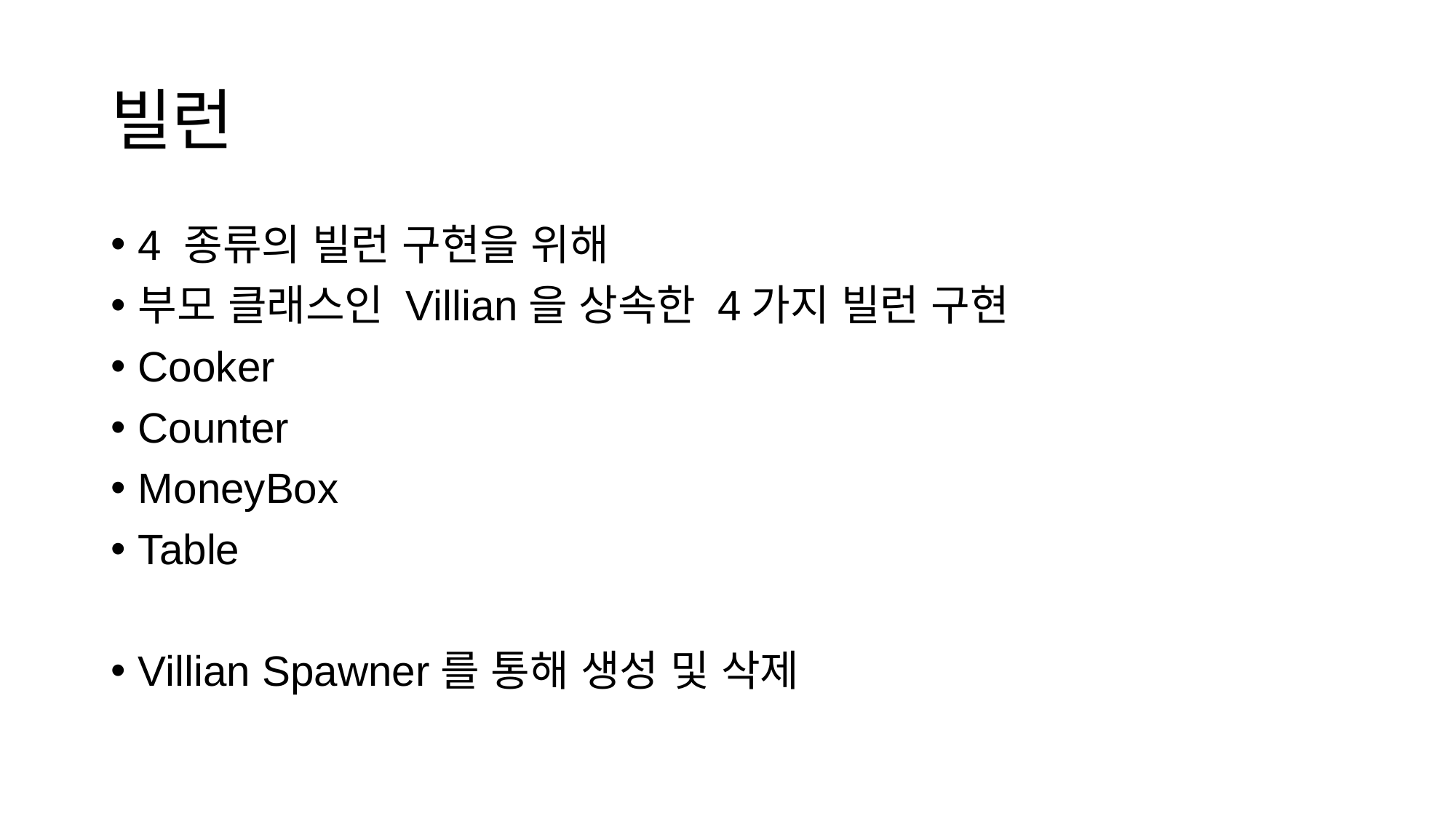

# 빌런
4 종류의 빌런 구현을 위해
부모 클래스인 Villian을 상속한 4가지 빌런 구현
Cooker
Counter
MoneyBox
Table

Villian Spawner를 통해 생성 및 삭제